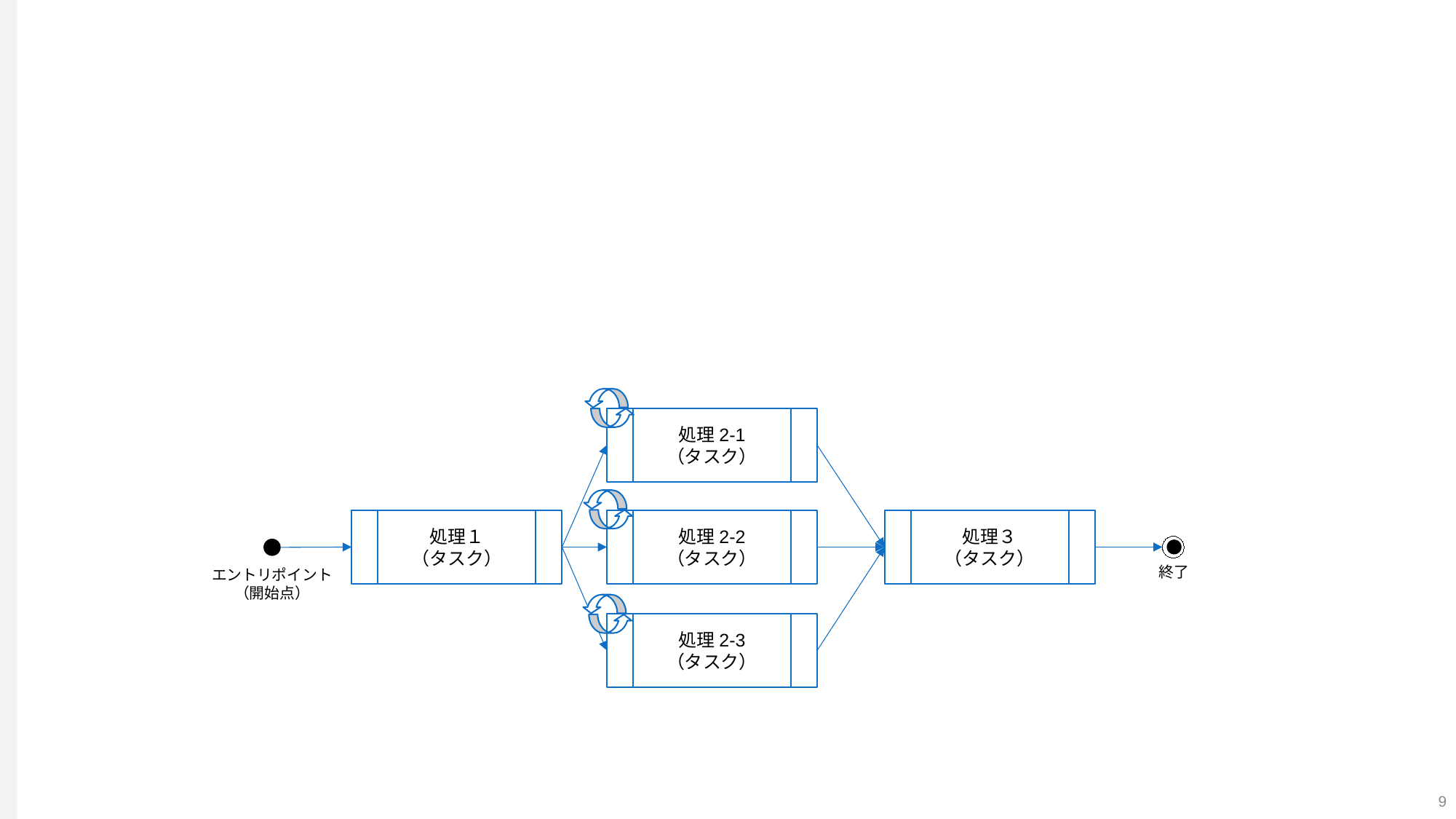

#

処理2-1
（タスク）

処理１
（タスク）
処理2-2
（タスク）
処理３
（タスク）

終了
エントリポイント
（開始点）

処理2-3
（タスク）
9